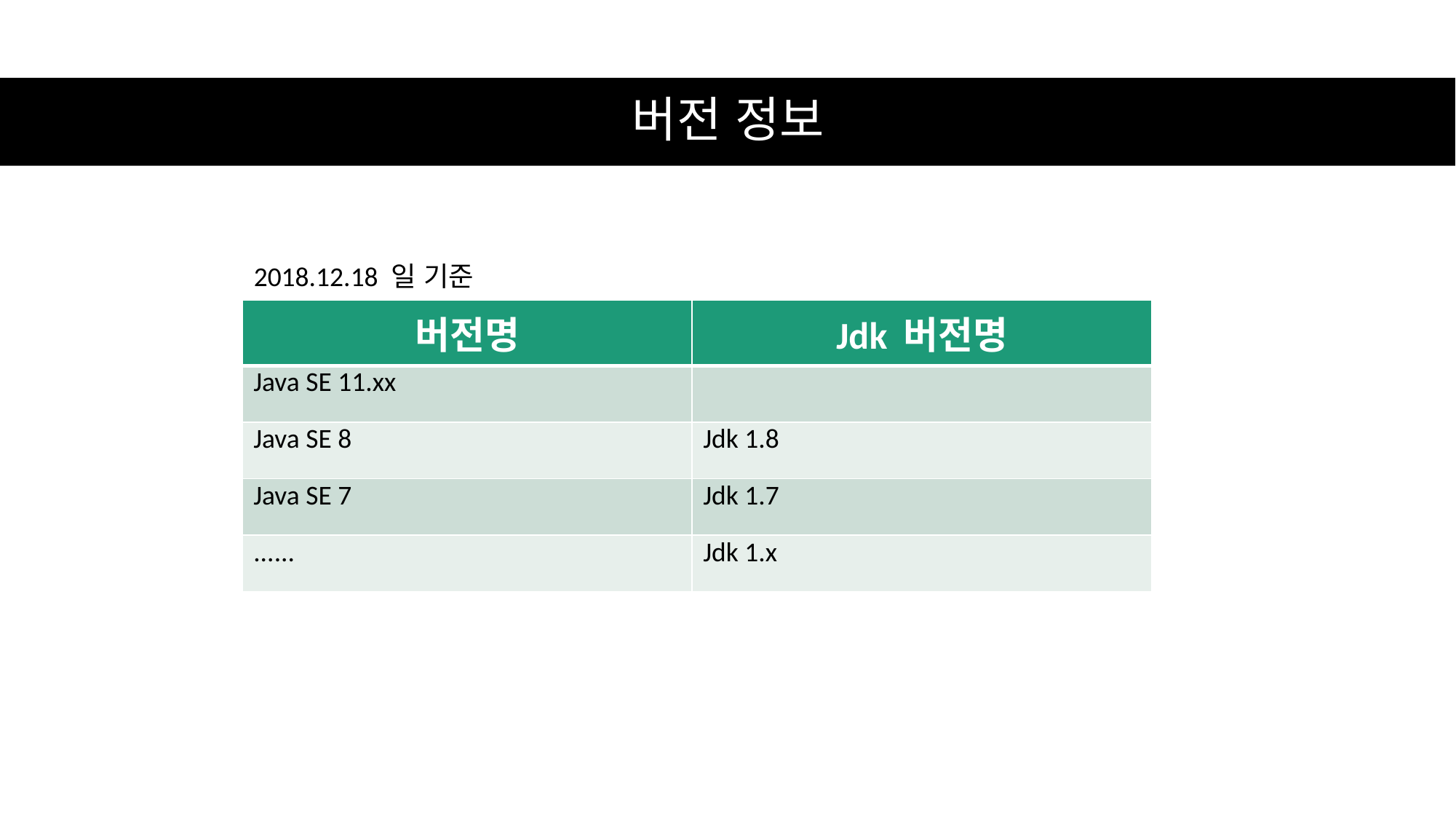

버전 정보

2018.12.18 일 기준
| 버전명 | Jdk 버전명 |
| --- | --- |
| Java SE 11.xx |  |
| Java SE 8 | Jdk 1.8 |
| Java SE 7 | Jdk 1.7 |
| ...... | Jdk 1.x |